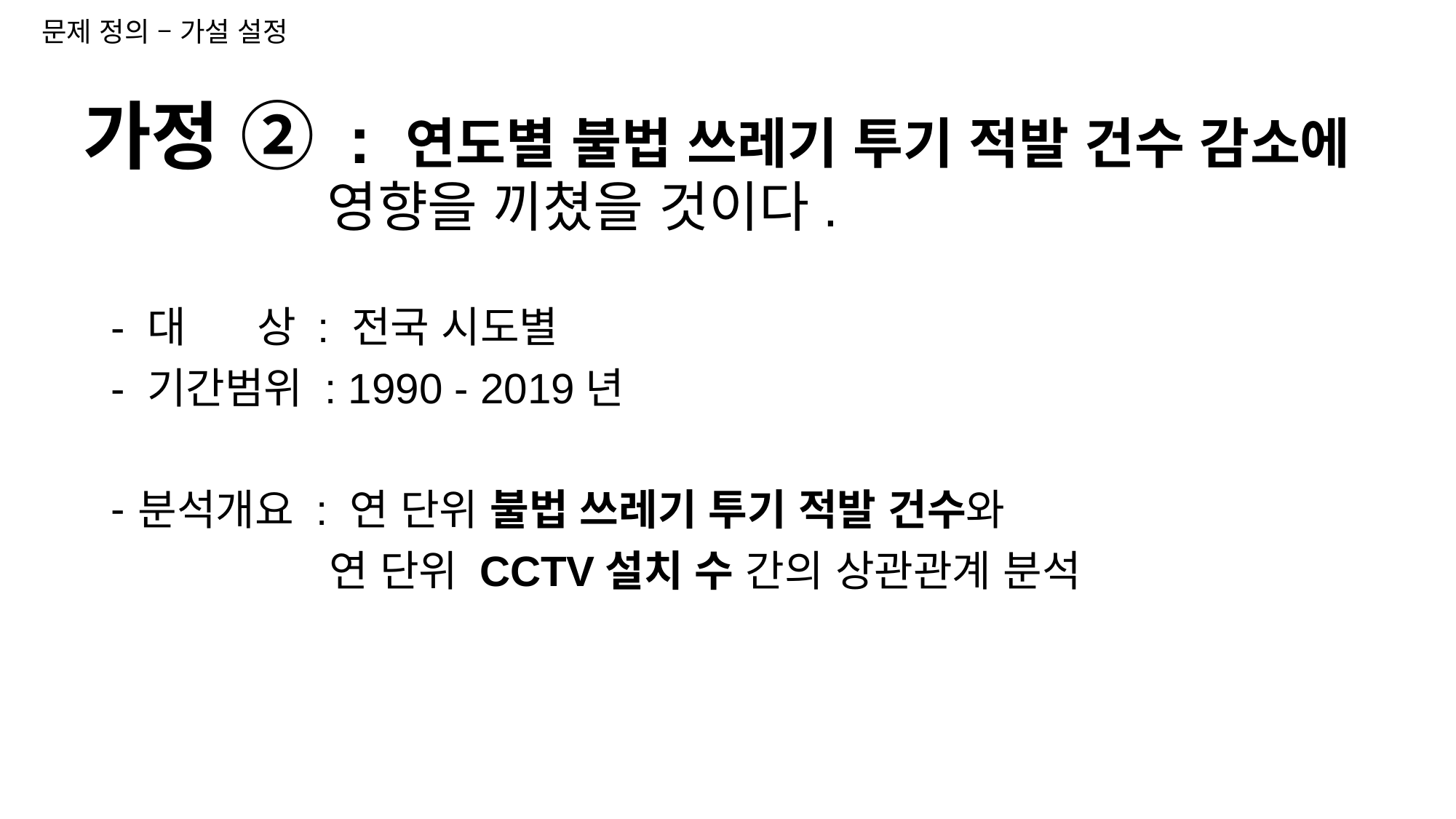

문제 정의 – 가설 설정
# 가정 ② : 연도별 불법 쓰레기 투기 적발 건수 감소에 영향을 끼쳤을 것이다.
- 대      상 : 전국 시도별
- 기간범위 : 1990 - 2019년

분석개요 : 연 단위 불법 쓰레기 투기 적발 건수와
		연 단위 CCTV설치 수 간의 상관관계 분석